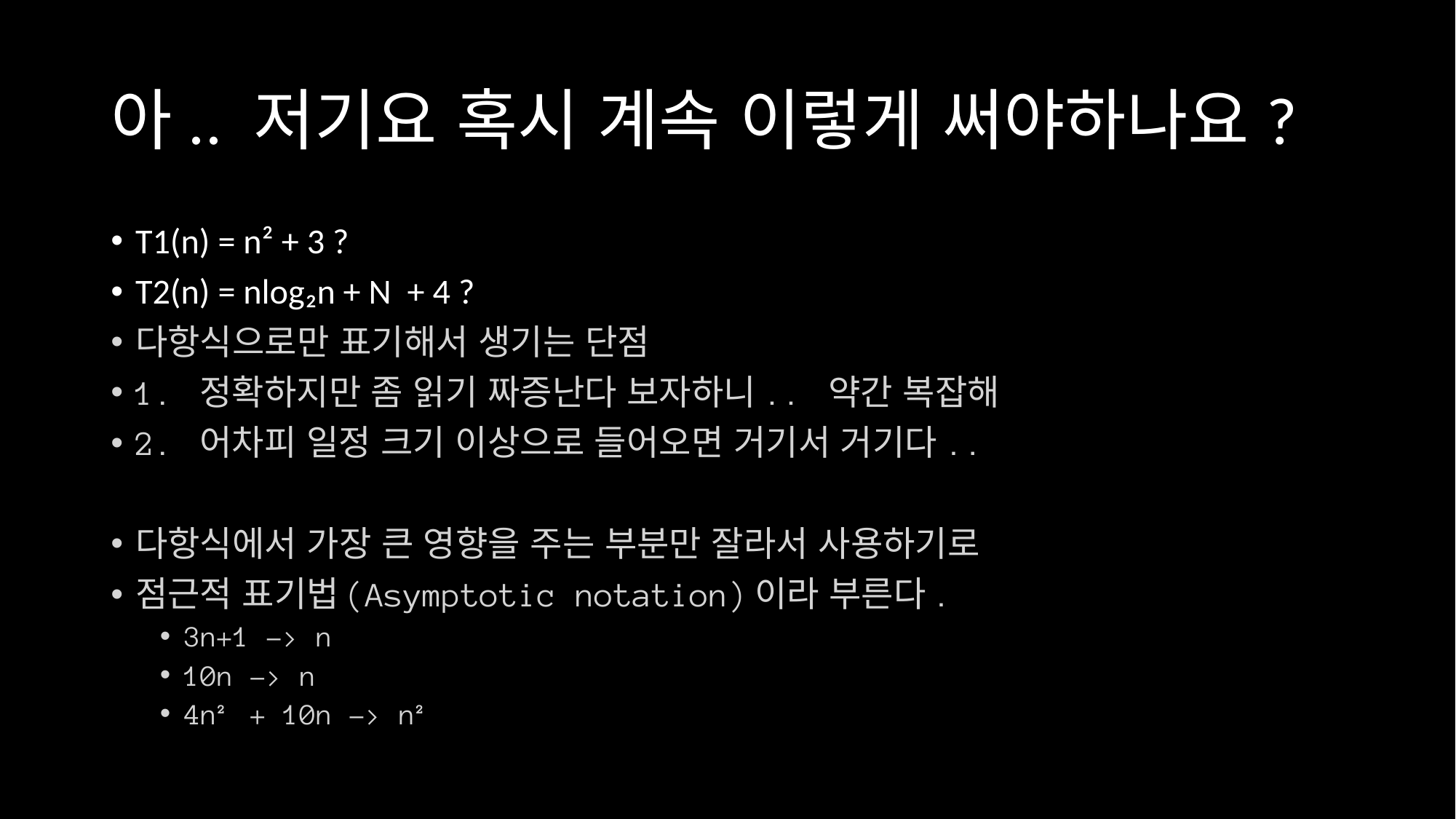

# 아.. 저기요 혹시 계속 이렇게 써야하나요?
T1(n) = n² + 3 ?
T2(n) = nlog₂n + N  + 4 ?
다항식으로만 표기해서 생기는 단점
1. 정확하지만 좀 읽기 짜증난다 보자하니.. 약간 복잡해
2. 어차피 일정 크기 이상으로 들어오면 거기서 거기다..

다항식에서 가장 큰 영향을 주는 부분만 잘라서 사용하기로
점근적 표기법(Asymptotic notation)이라 부른다.
3n+1 -> n
10n -> n
4n² + 10n -> n²